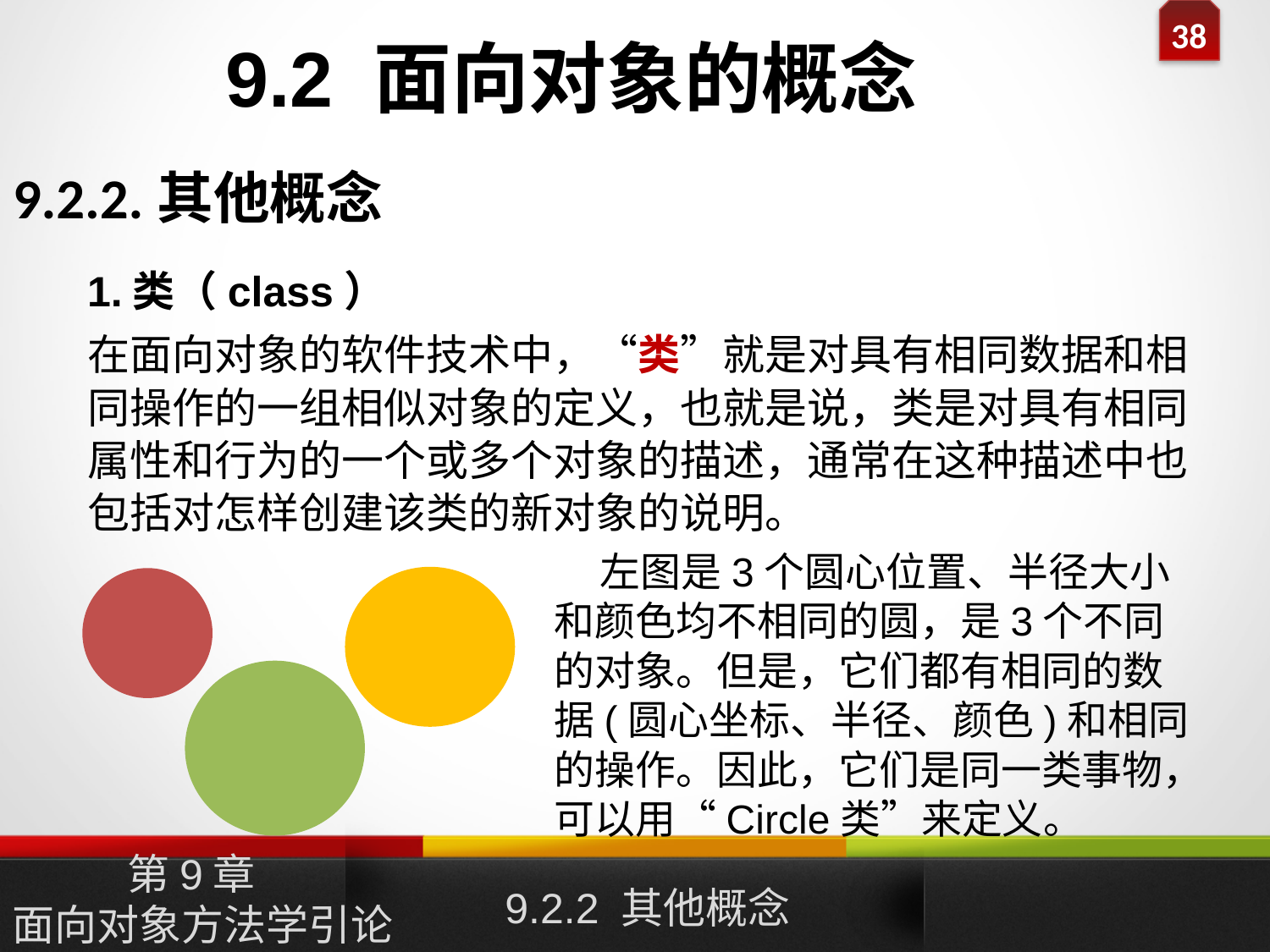

9.2 面向对象的概念
9.2.2.其他概念
1.类（class）
在面向对象的软件技术中，“类”就是对具有相同数据和相同操作的一组相似对象的定义，也就是说，类是对具有相同属性和行为的一个或多个对象的描述，通常在这种描述中也包括对怎样创建该类的新对象的说明。
    左图是3个圆心位置、半径大小和颜色均不相同的圆，是3个不同的对象。但是，它们都有相同的数据(圆心坐标、半径、颜色)和相同的操作。因此，它们是同一类事物，可以用“Circle类”来定义。

9.2.2 其他概念